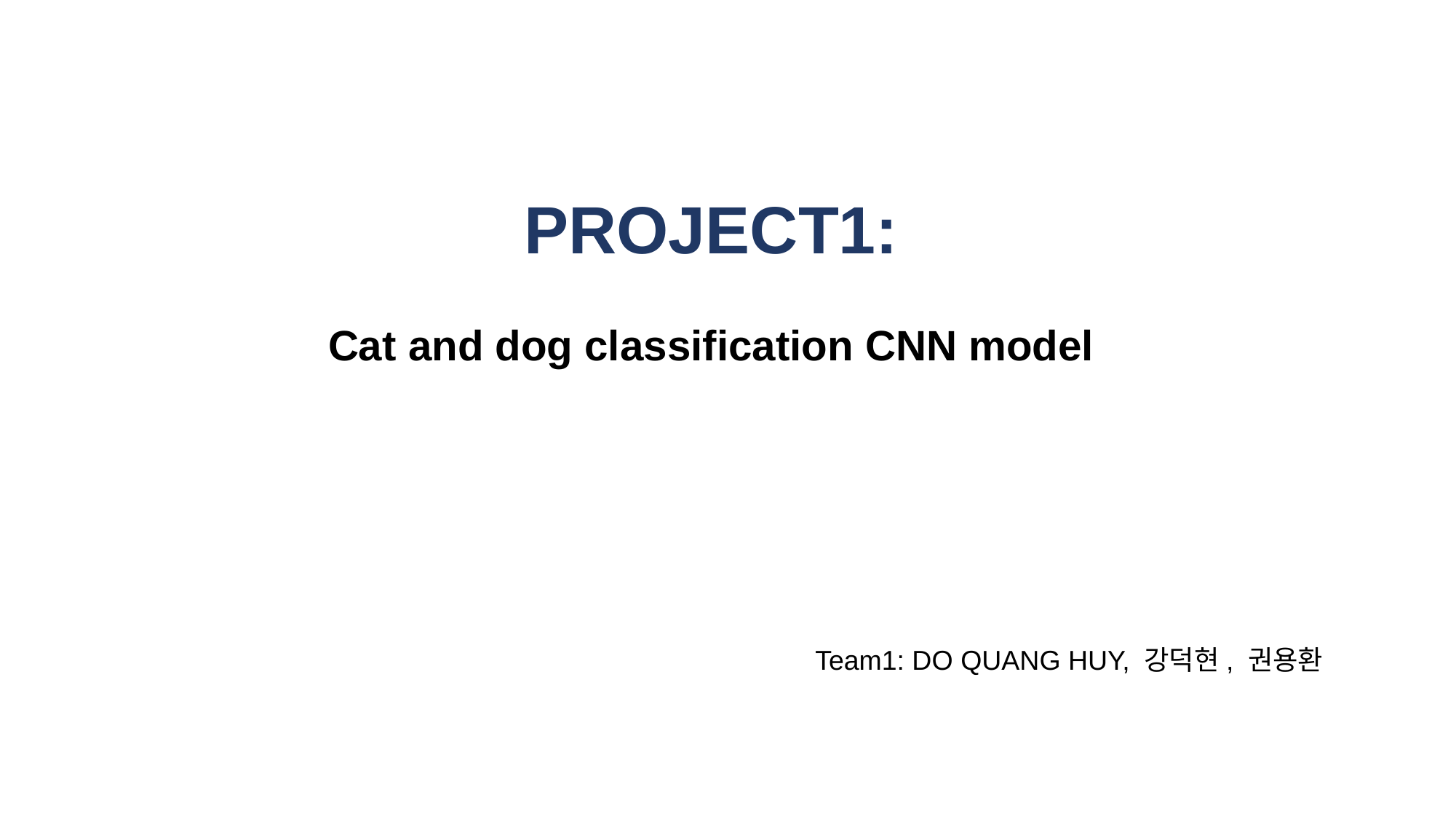

PROJECT1:

Cat and dog classification CNN model

Team1: DO QUANG HUY, 강덕현, 권용환